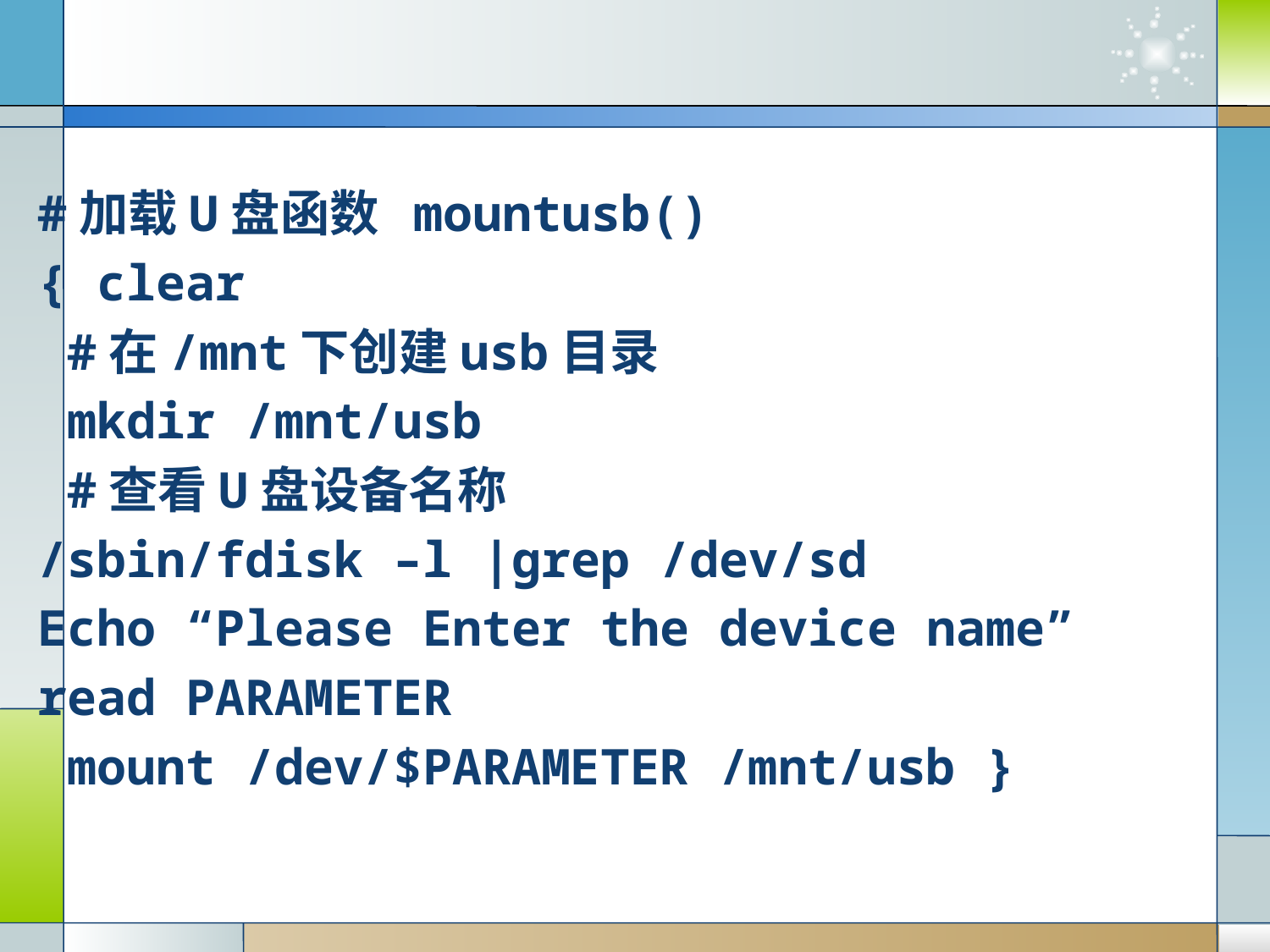

#
#加载U盘函数  mountusb()
{ clear
 #在/mnt下创建usb目录
 mkdir /mnt/usb
 #查看U盘设备名称
/sbin/fdisk –l |grep /dev/sd
Echo “Please Enter the device name”
read PARAMETER
 mount /dev/$PARAMETER /mnt/usb }